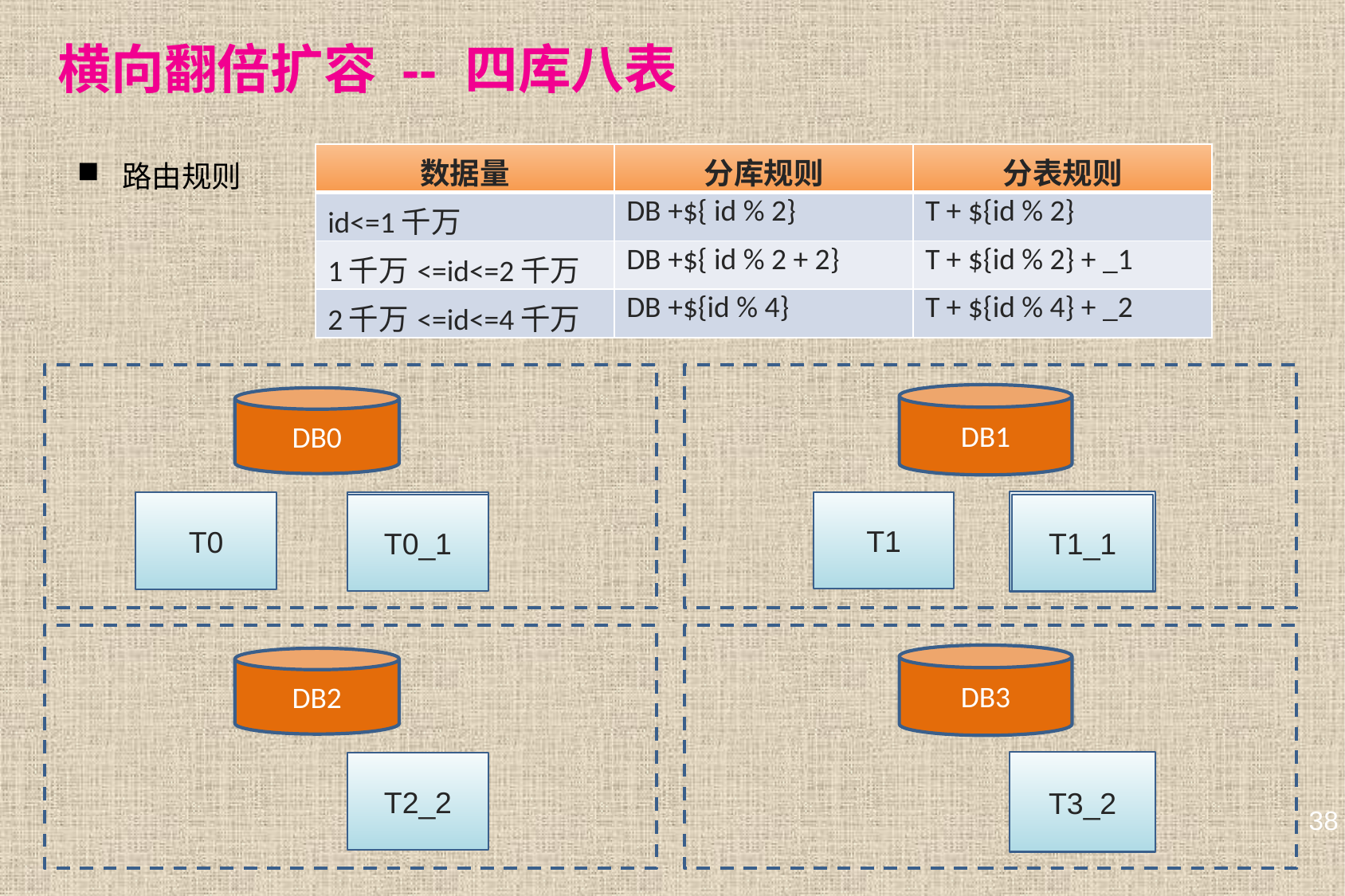

# 横向翻倍扩容 -- 四库八表
路由规则
| 数据量 | 分库规则 | 分表规则 |
| --- | --- | --- |
| id<=1千万 | DB +${ id % 2} | T + ${id % 2} |
| 1千万<=id<=2千万 | DB +${ id % 2 + 2} | T + ${id % 2} + \_1 |
| 2千万<=id<=4千万 | DB +${id % 4} | T + ${id % 4} + \_2 |

DB1
DB0
T1_2
T0
T0_2
T1
T0_1
T1_1

DB2

DB3
T3_2
T2_2